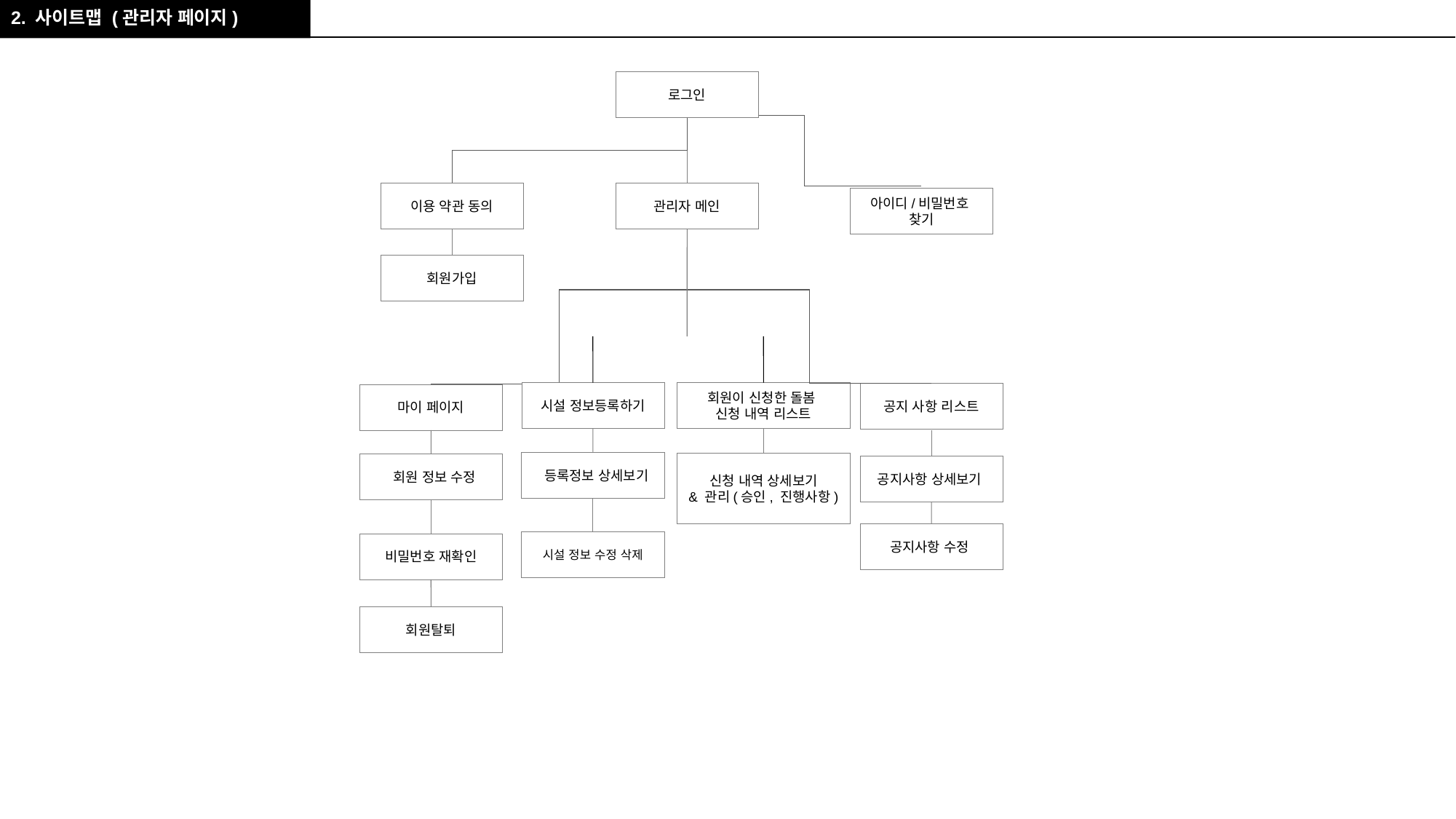

2. 사이트맵 (관리자 페이지)
로그인
이용 약관 동의
관리자 메인
아이디/비밀번호
찾기
회원가입
시설 정보등록하기
회원이 신청한 돌봄
신청 내역 리스트
공지 사항 리스트
마이 페이지
 등록정보 상세보기
신청 내역 상세보기
& 관리(승인, 진행사항)
 회원 정보 수정
공지사항 상세보기
공지사항 수정
시설 정보 수정 삭제
비밀번호 재확인
회원탈퇴